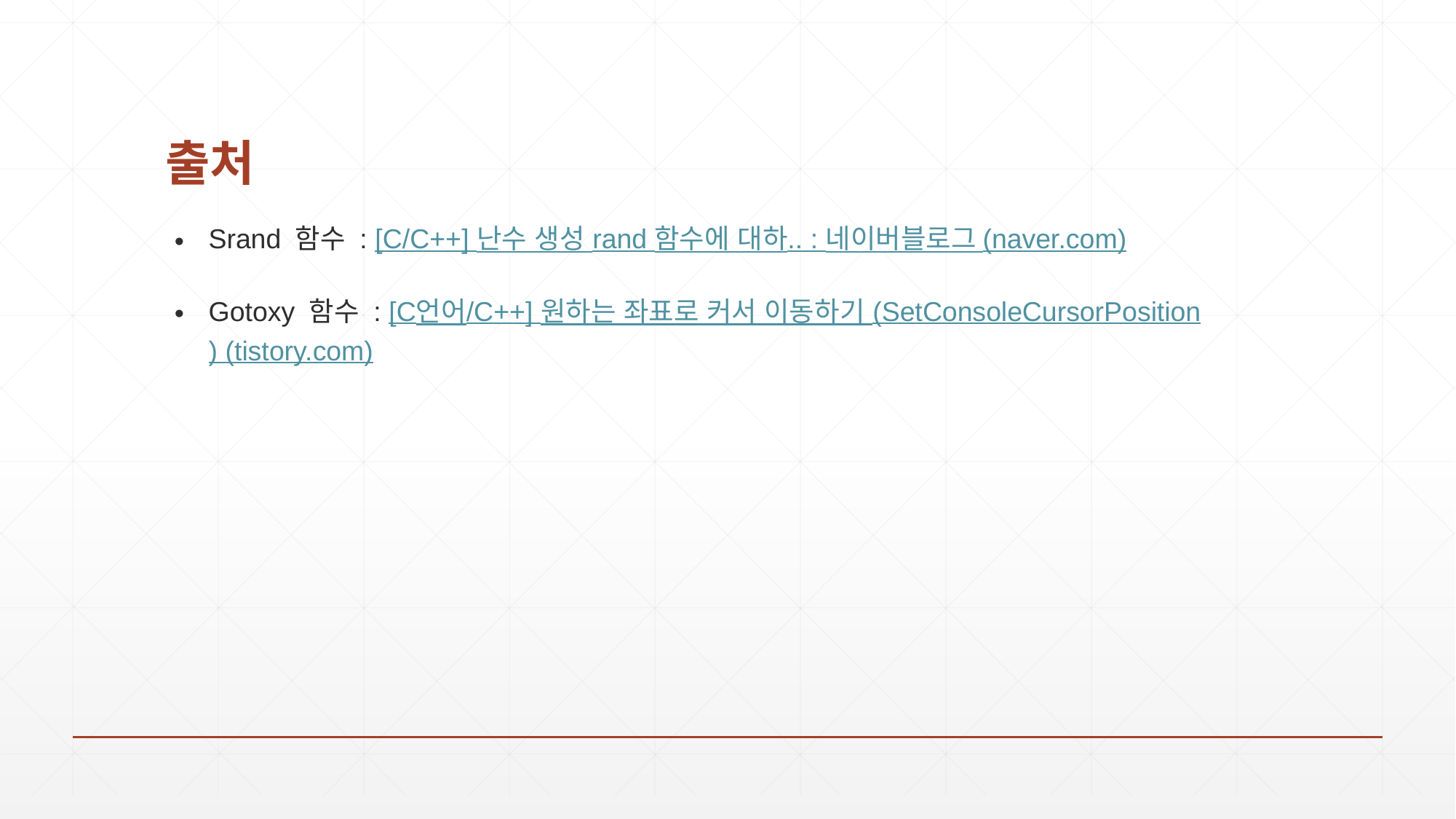

# 출처
Srand 함수 : [C/C++] 난수 생성 rand 함수에 대하.. : 네이버블로그 (naver.com)

Gotoxy 함수 : [C언어/C++] 원하는 좌표로 커서 이동하기 (SetConsoleCursorPosition) (tistory.com)